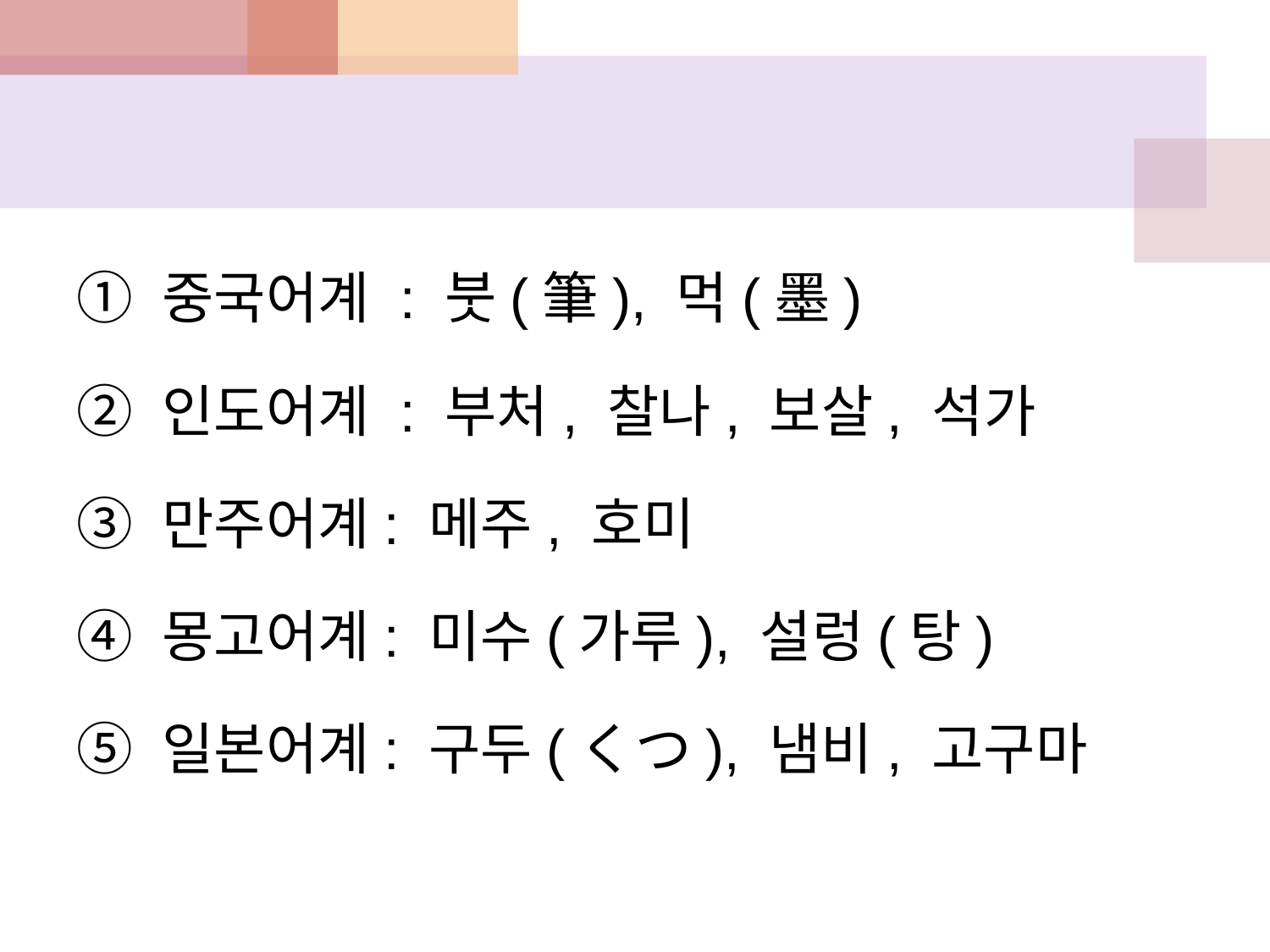

#
① 중국어계 : 붓(筆), 먹(墨)
② 인도어계 : 부처, 찰나, 보살, 석가
③ 만주어계: 메주, 호미
④ 몽고어계: 미수(가루), 설렁(탕)
⑤ 일본어계: 구두(くつ), 냄비, 고구마